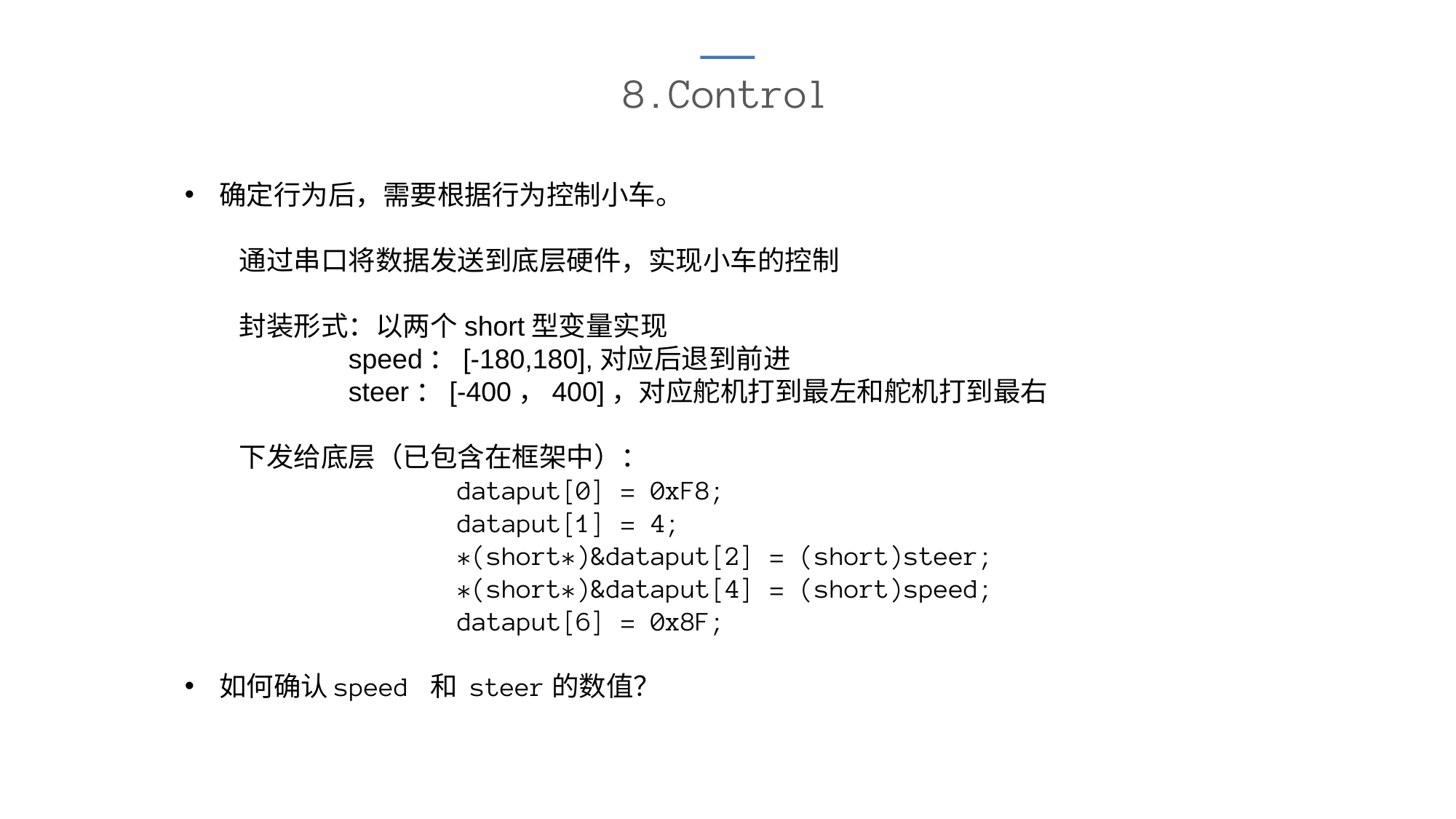

8.Control

确定行为后，需要根据行为控制小车。

通过串口将数据发送到底层硬件，实现小车的控制

封装形式：以两个short型变量实现
	speed：[-180,180],对应后退到前进
	steer：[-400，400]，对应舵机打到最左和舵机打到最右

下发给底层（已包含在框架中）：
		dataput[0] = 0xF8;
		dataput[1] = 4;
		*(short*)&dataput[2] = (short)steer;
		*(short*)&dataput[4] = (short)speed;
		dataput[6] = 0x8F;

如何确认speed 和 steer的数值？